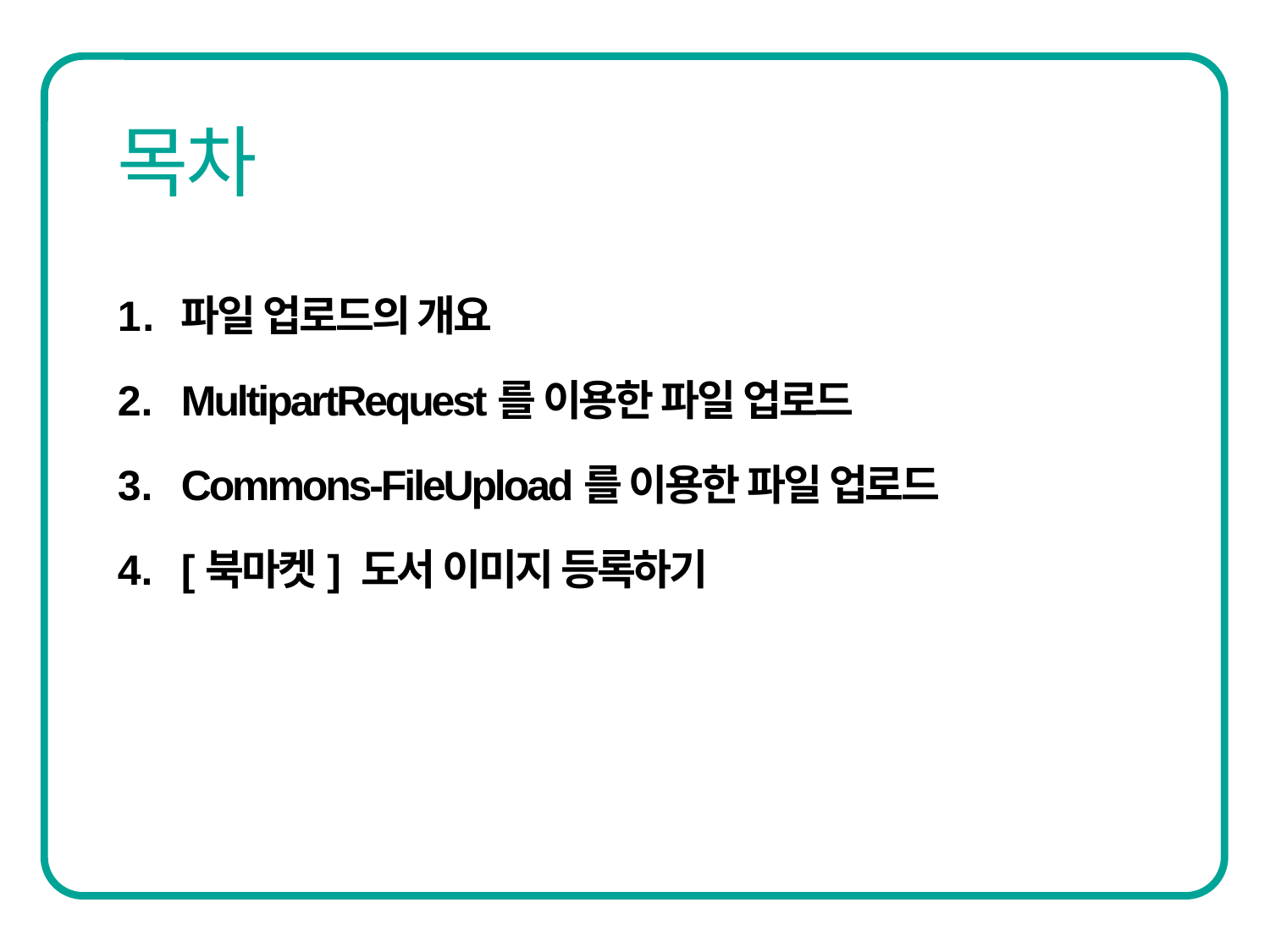

파일 업로드의 개요
MultipartRequest를 이용한 파일 업로드
Commons-FileUpload를 이용한 파일 업로드
[북마켓] 도서 이미지 등록하기